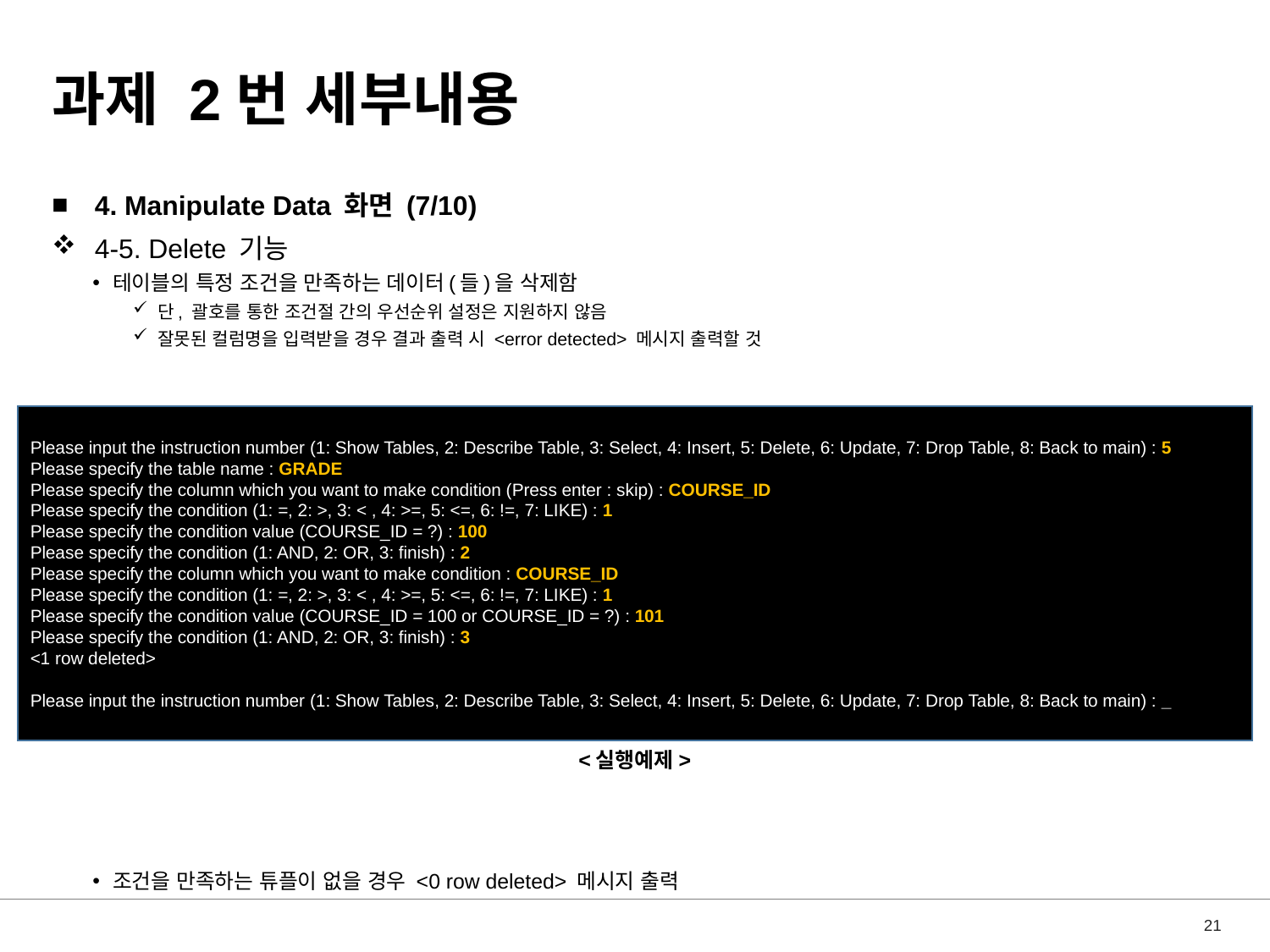

# 과제 2번 세부내용
4. Manipulate Data 화면 (7/10)
4-5. Delete 기능
테이블의 특정 조건을 만족하는 데이터(들)을 삭제함
단, 괄호를 통한 조건절 간의 우선순위 설정은 지원하지 않음
잘못된 컬럼명을 입력받을 경우 결과 출력 시 <error detected> 메시지 출력할 것

조건을 만족하는 튜플이 없을 경우 <0 row deleted> 메시지 출력
Please input the instruction number (1: Show Tables, 2: Describe Table, 3: Select, 4: Insert, 5: Delete, 6: Update, 7: Drop Table, 8: Back to main) : 5
Please specify the table name : GRADE
Please specify the column which you want to make condition (Press enter : skip) : COURSE_ID
Please specify the condition (1: =, 2: >, 3: < , 4: >=, 5: <=, 6: !=, 7: LIKE) : 1
Please specify the condition value (COURSE_ID = ?) : 100
Please specify the condition (1: AND, 2: OR, 3: finish) : 2
Please specify the column which you want to make condition : COURSE_ID
Please specify the condition (1: =, 2: >, 3: < , 4: >=, 5: <=, 6: !=, 7: LIKE) : 1
Please specify the condition value (COURSE_ID = 100 or COURSE_ID = ?) : 101
Please specify the condition (1: AND, 2: OR, 3: finish) : 3
<1 row deleted>

Please input the instruction number (1: Show Tables, 2: Describe Table, 3: Select, 4: Insert, 5: Delete, 6: Update, 7: Drop Table, 8: Back to main) : _
<실행예제>
21